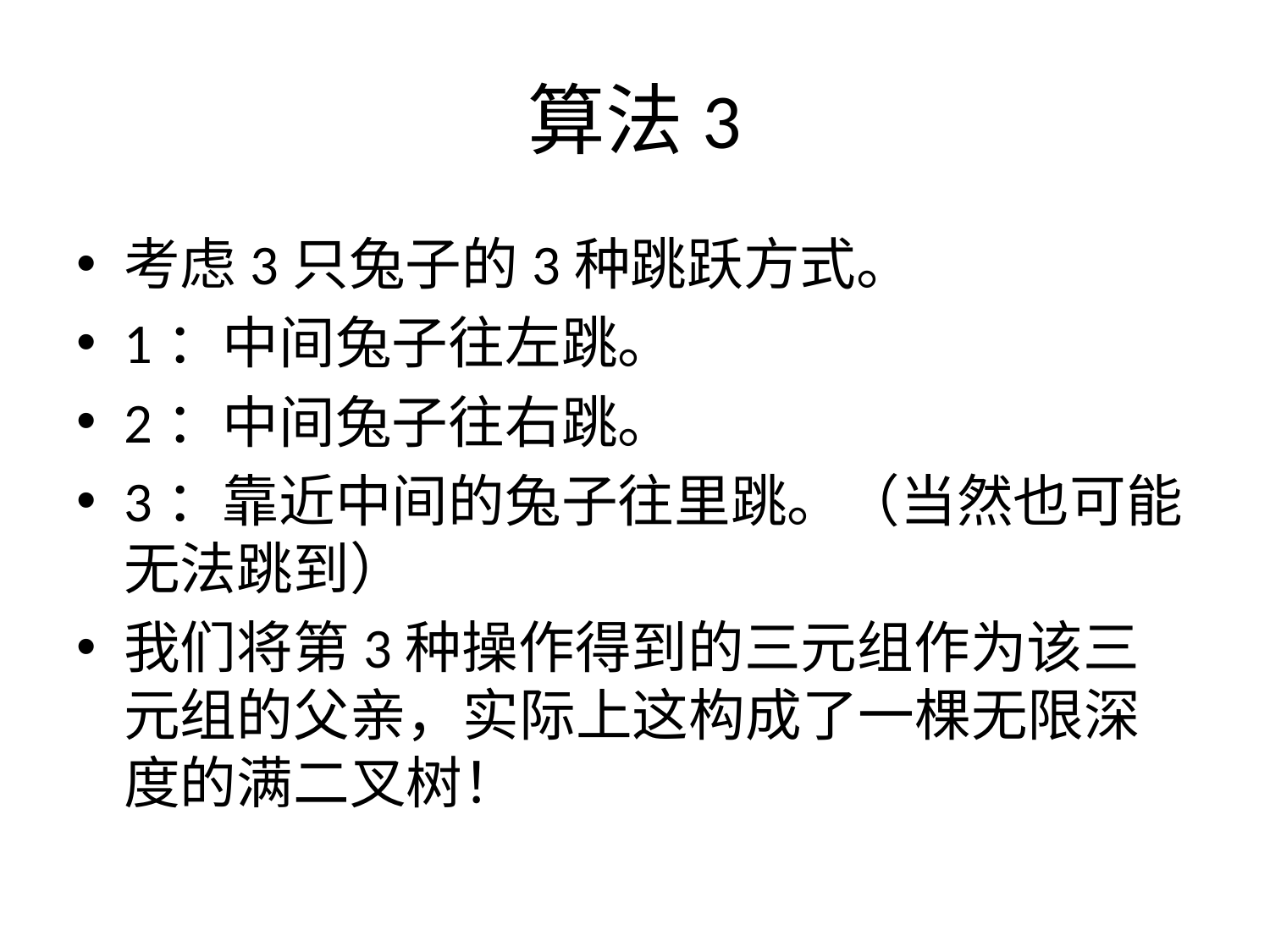

# 算法3
考虑3只兔子的3种跳跃方式。
1：中间兔子往左跳。
2：中间兔子往右跳。
3：靠近中间的兔子往里跳。（当然也可能无法跳到）
我们将第3种操作得到的三元组作为该三元组的父亲，实际上这构成了一棵无限深度的满二叉树！